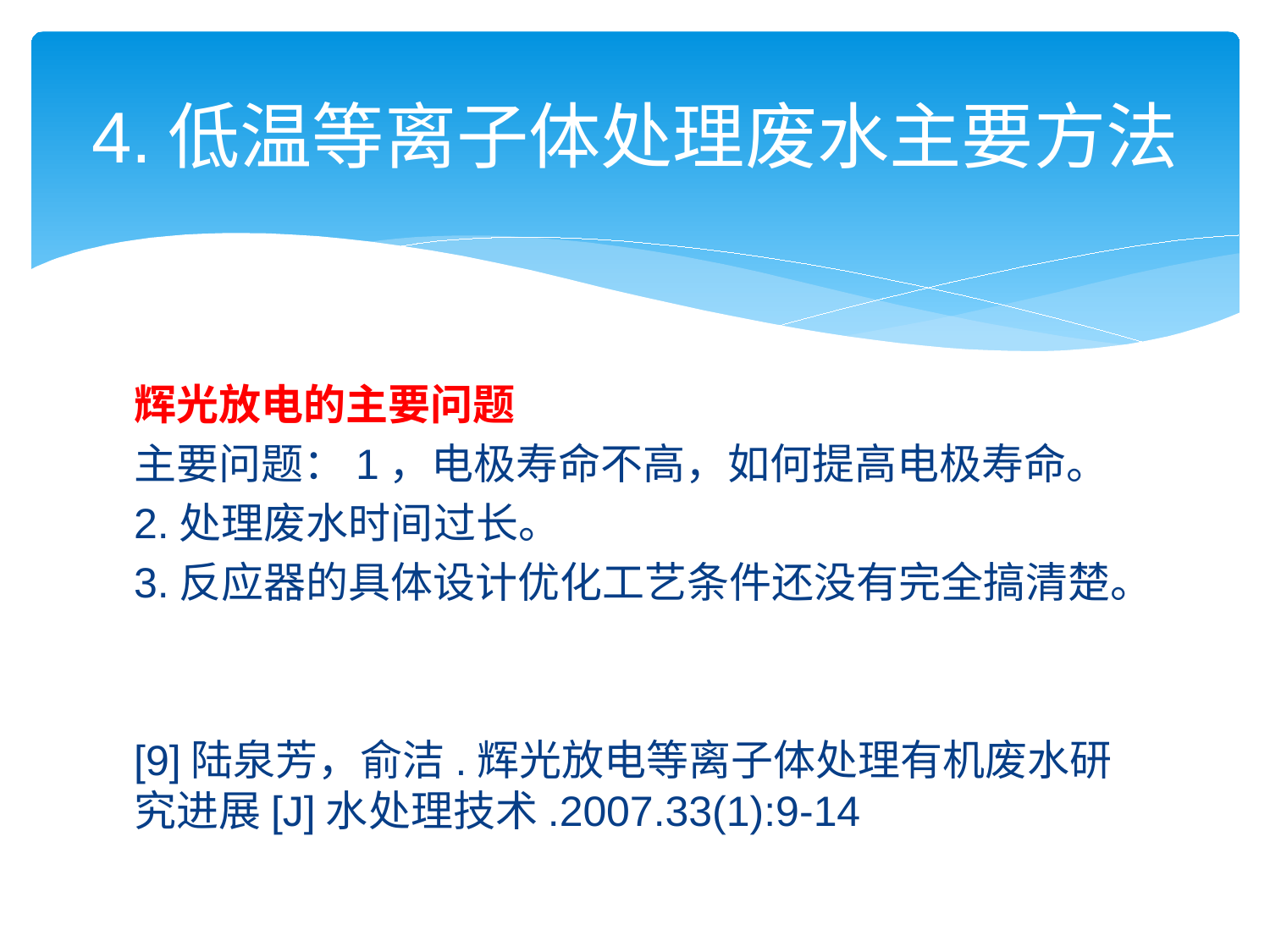

# 4.低温等离子体处理废水主要方法
辉光放电的主要问题
主要问题：1，电极寿命不高，如何提高电极寿命。
2.处理废水时间过长。
3.反应器的具体设计优化工艺条件还没有完全搞清楚。

[9]陆泉芳，俞洁.辉光放电等离子体处理有机废水研究进展[J]水处理技术.2007.33(1):9-14